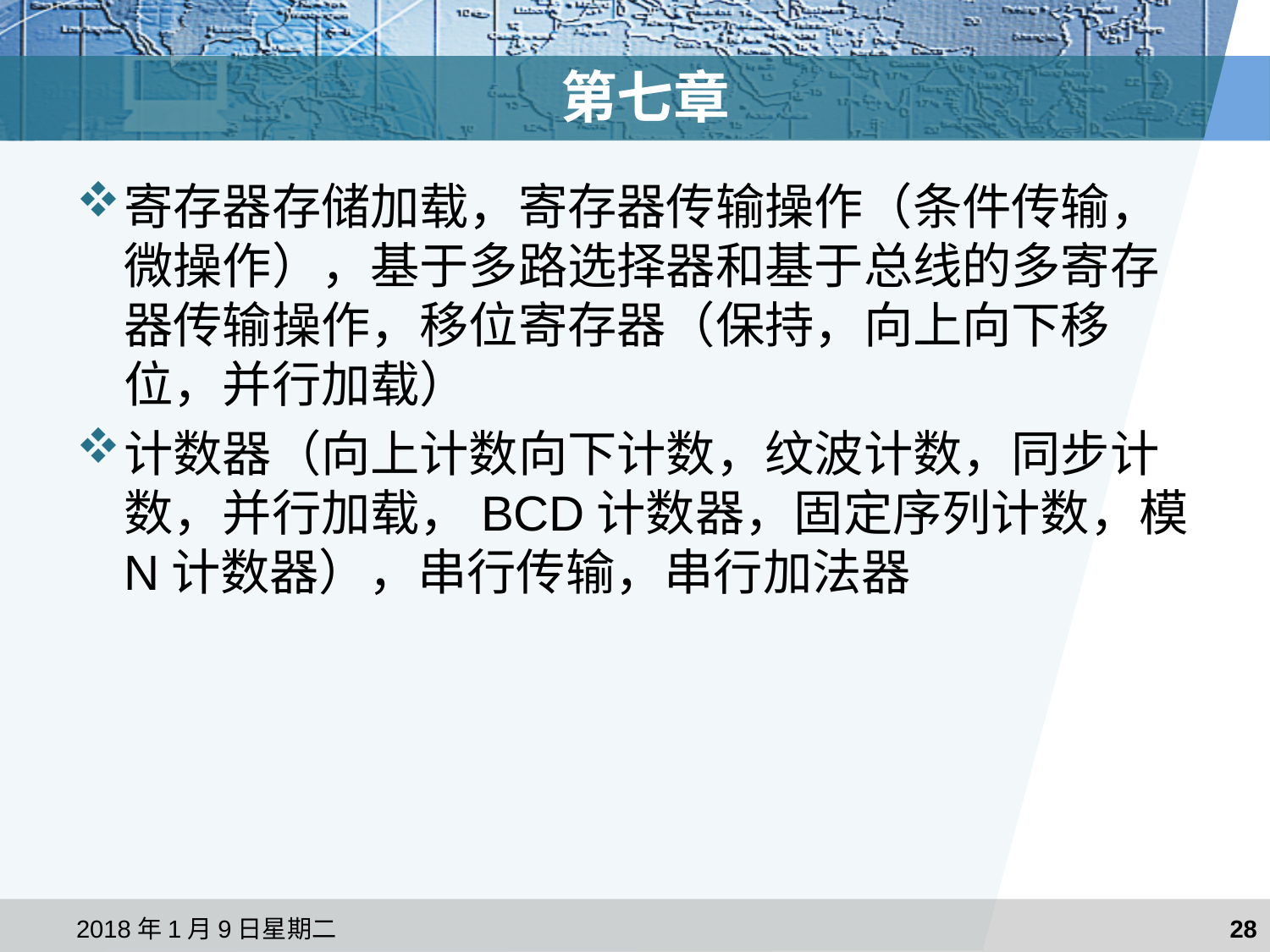

# 第七章
寄存器存储加载，寄存器传输操作（条件传输，微操作），基于多路选择器和基于总线的多寄存器传输操作，移位寄存器（保持，向上向下移位，并行加载）
计数器（向上计数向下计数，纹波计数，同步计数，并行加载，BCD计数器，固定序列计数，模N计数器），串行传输，串行加法器
2018年1月9日星期二
28